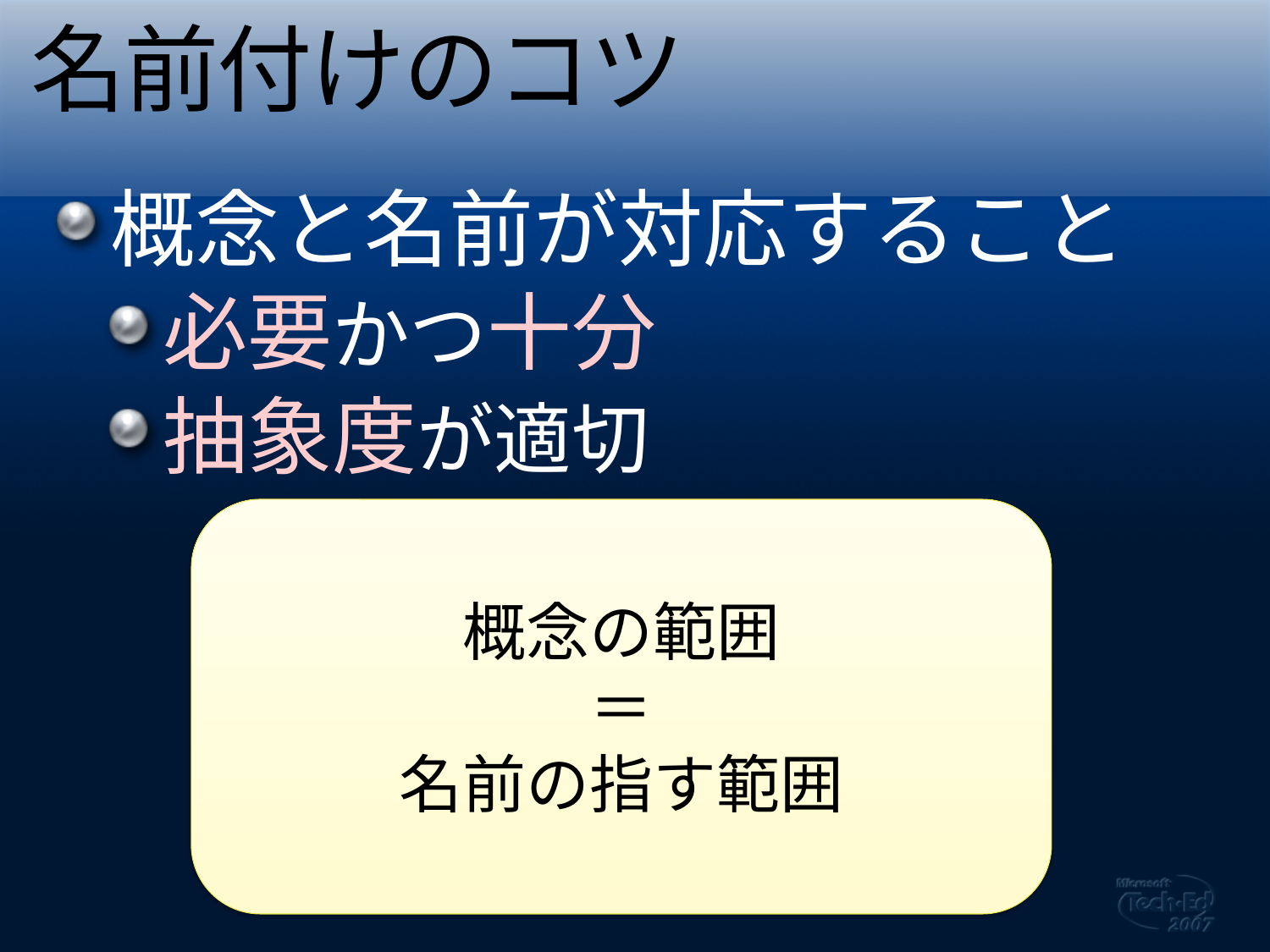

# 名前付けのコツ
概念と名前が対応すること
必要かつ十分
抽象度が適切
概念の範囲
＝
名前の指す範囲